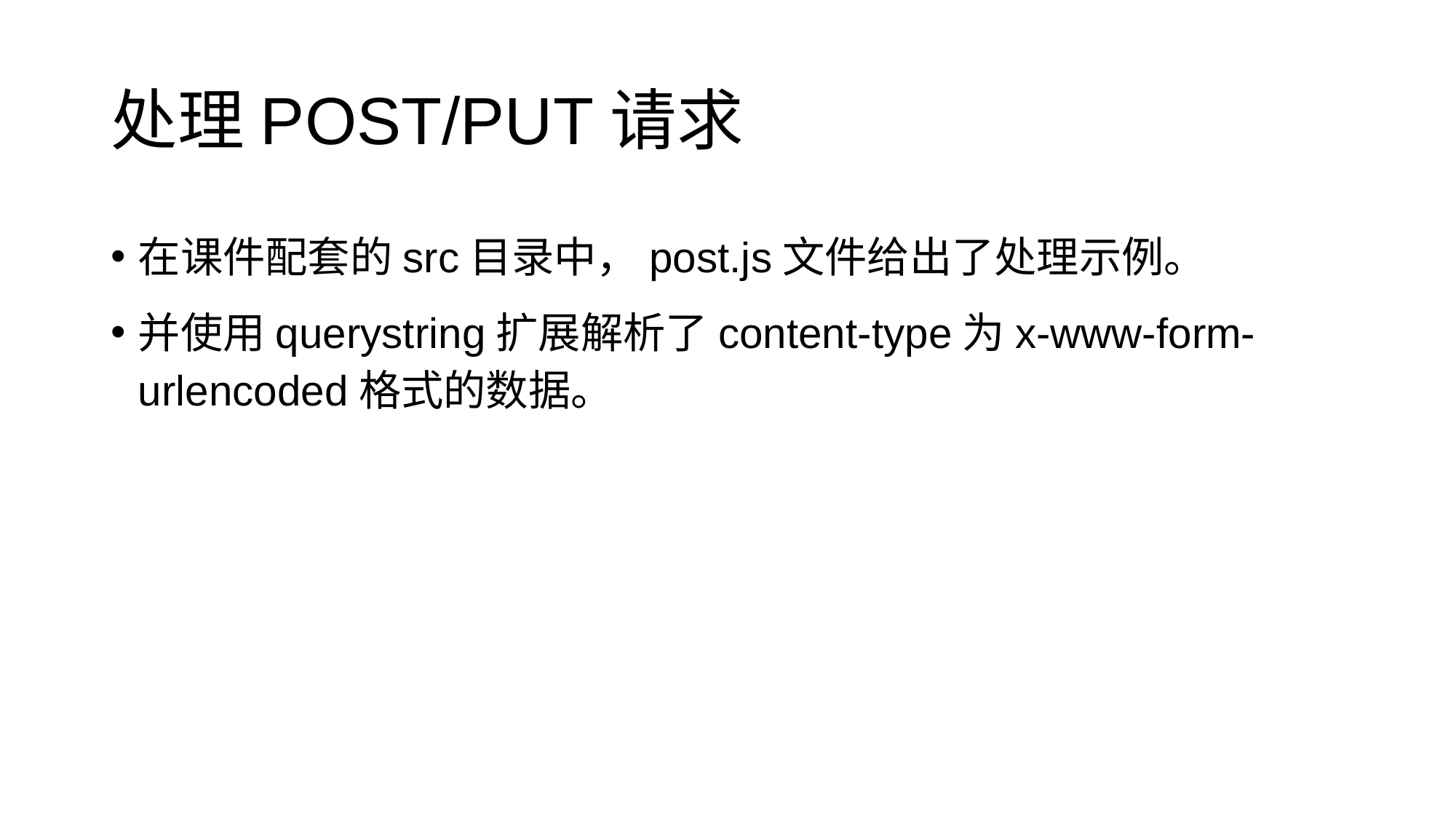

# 处理POST/PUT请求
在课件配套的src目录中，post.js文件给出了处理示例。
并使用querystring扩展解析了content-type为x-www-form-urlencoded格式的数据。